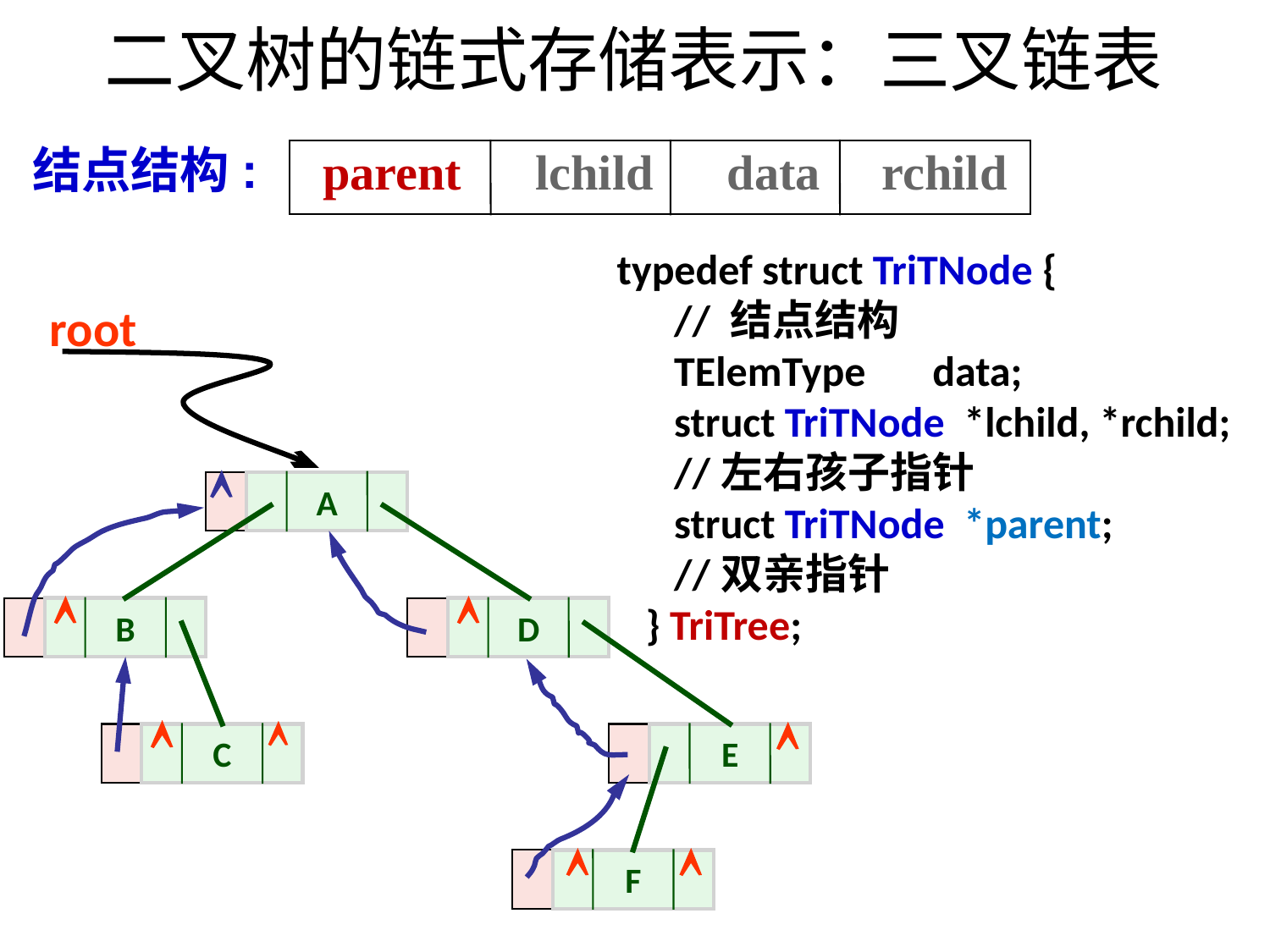

# 二叉树的链式存储表示：三叉链表
结点结构:
parent      lchild      data     rchild

typedef struct TriTNode {
      // 结点结构
      TElemType       data;
      struct TriTNode  *lchild, *rchild;
      //左右孩子指针
      struct TriTNode  *parent;
      //双亲指针
   } TriTree;
root

∧

A

∧
∧

B

D

∧
∧
∧

C

E

∧
∧

F